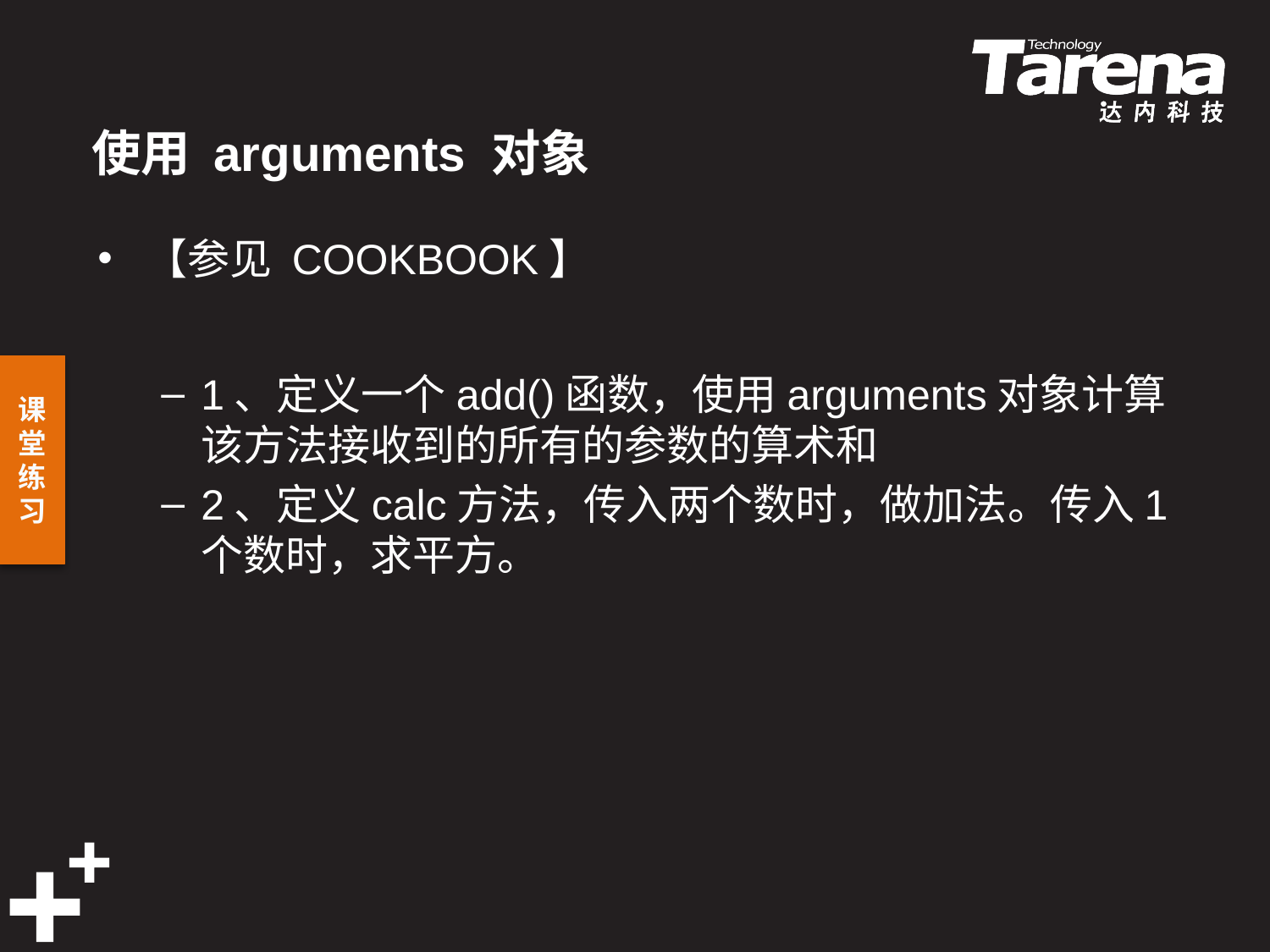

# 使用 arguments 对象
【参见 COOKBOOK】

1、定义一个add()函数，使用arguments对象计算该方法接收到的所有的参数的算术和
2、定义calc方法，传入两个数时，做加法。传入1个数时，求平方。